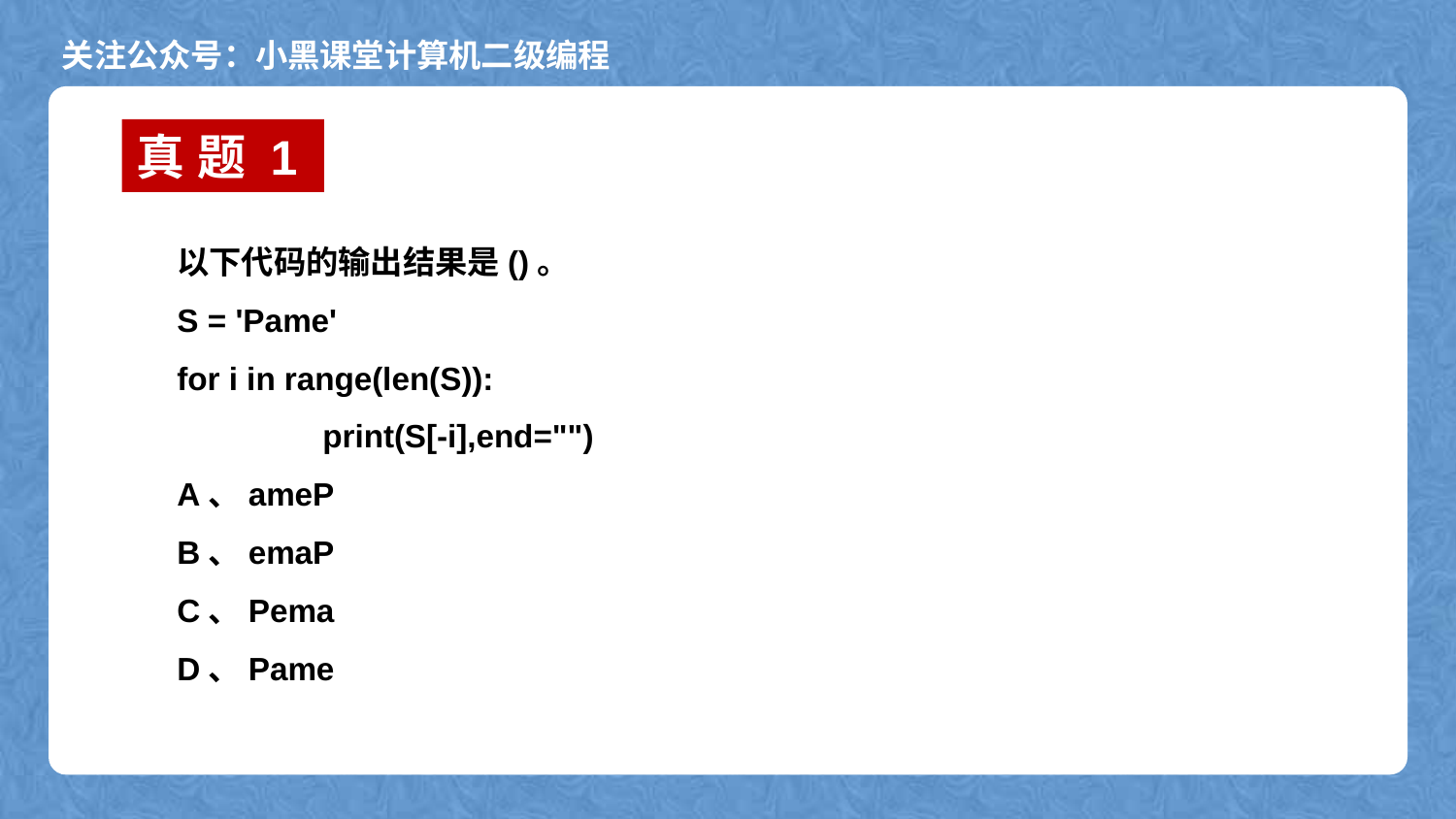

真题1
以下代码的输出结果是()。
S = 'Pame'
for i in range(len(S)):
	print(S[-i],end="")
A、ameP
B、emaP
C、Pema
D、Pame